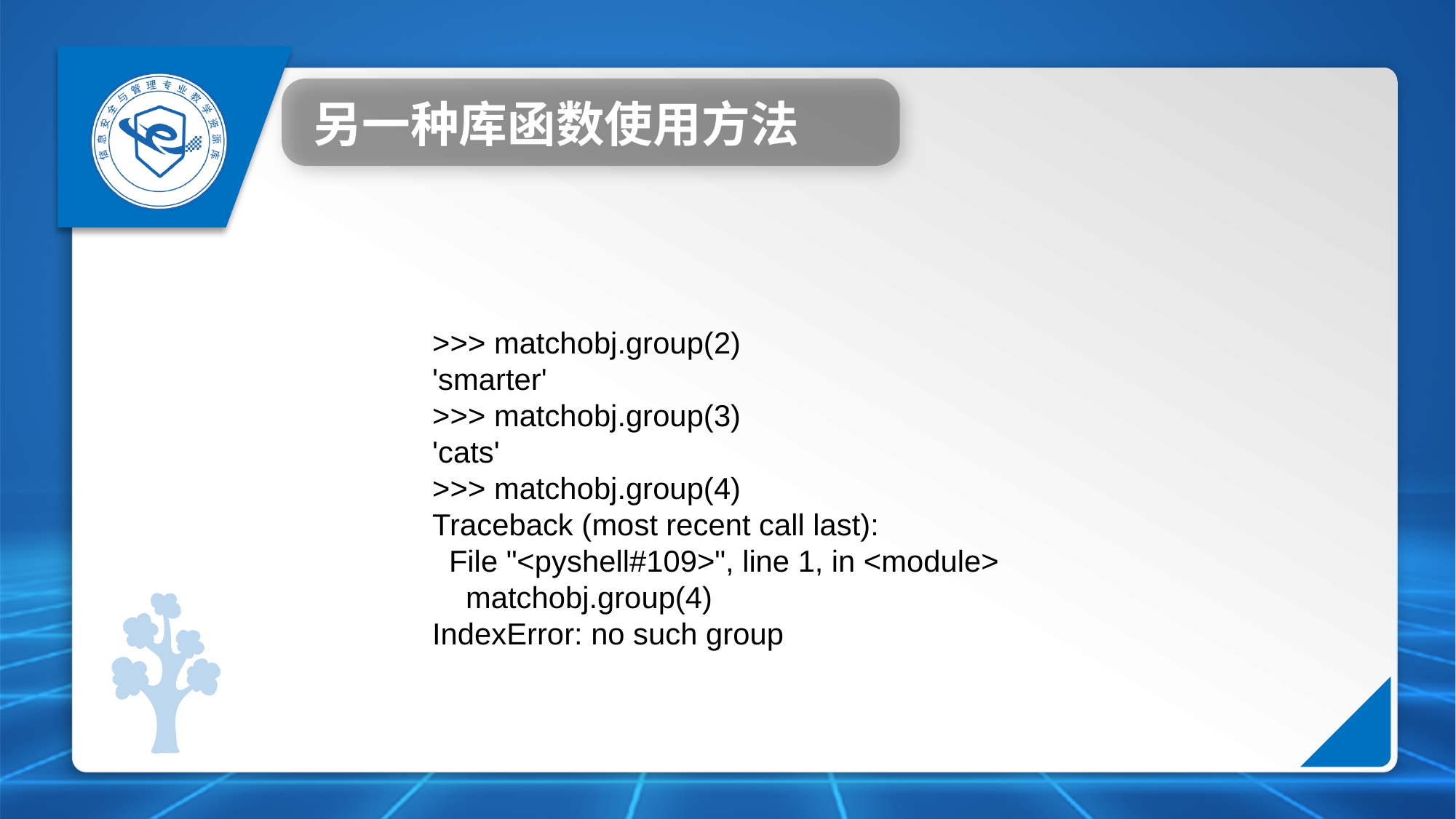

另一种库函数使用方法
>>> matchobj.group(2)
'smarter'
>>> matchobj.group(3)
'cats'
>>> matchobj.group(4)
Traceback (most recent call last):
  File "<pyshell#109>", line 1, in <module>
    matchobj.group(4)
IndexError: no such group